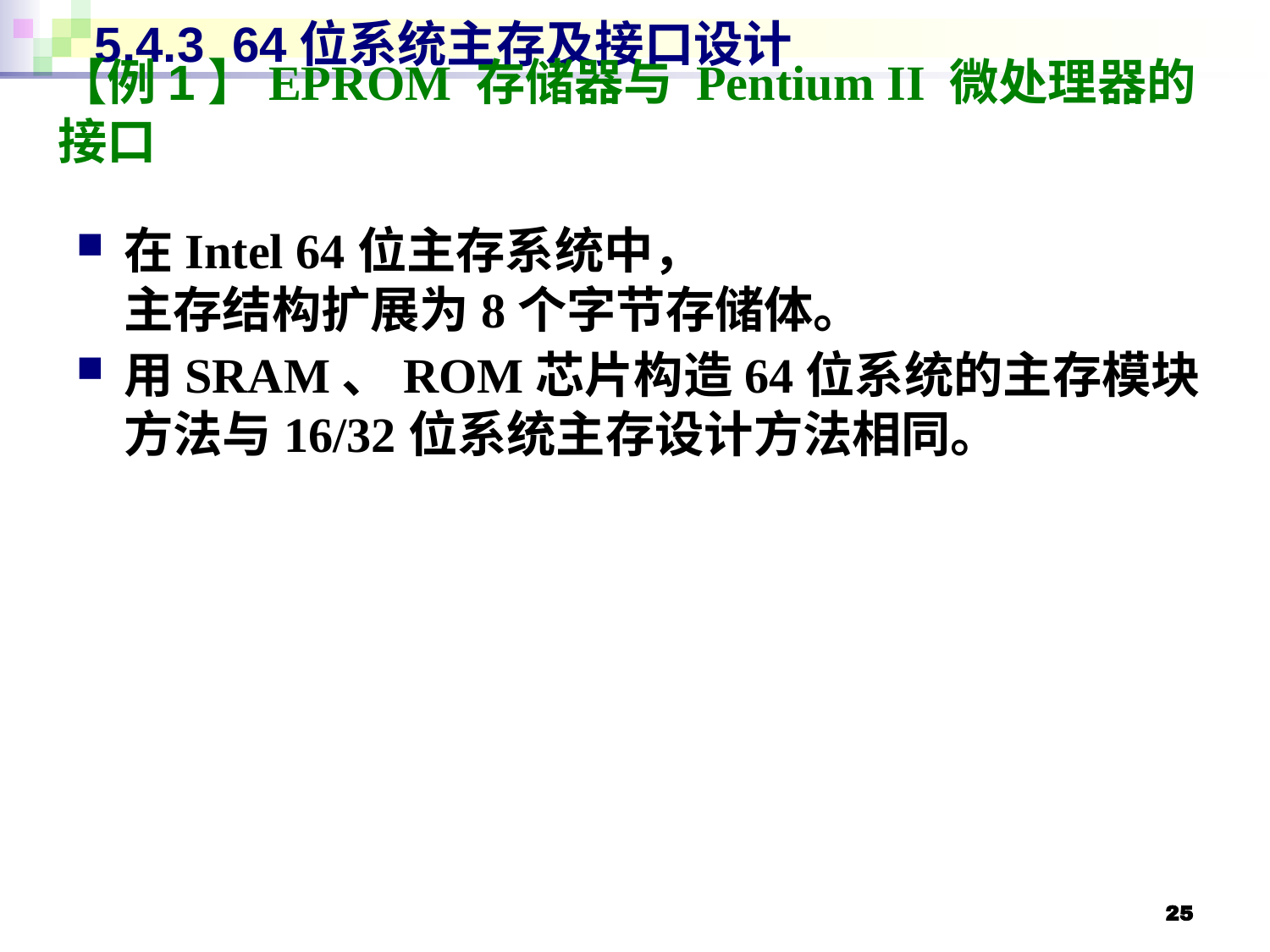

# 5.4.3  64位系统主存及接口设计
【例1】EPROM 存储器与 Pentium II 微处理器的接口
在Intel 64位主存系统中，
主存结构扩展为8个字节存储体。
用SRAM、ROM芯片构造64位系统的主存模块方法与16/32位系统主存设计方法相同。
25